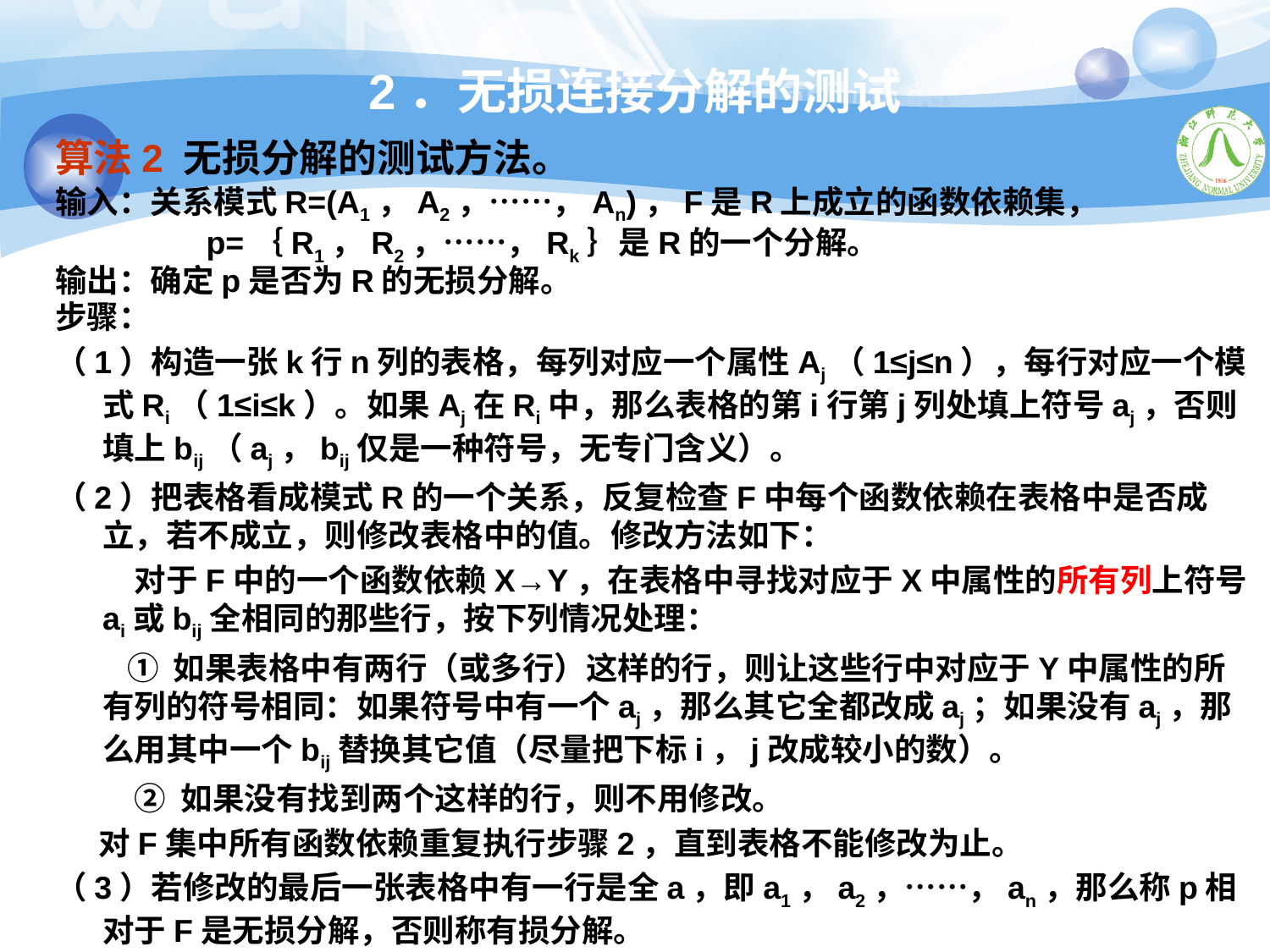

# 2．无损连接分解的测试
算法2 无损分解的测试方法。
输入：关系模式R=(A1，A2，……，An)，F是R上成立的函数依赖集，
                 p=｛R1，R2，……，Rk｝是R的一个分解。
输出：确定p是否为R的无损分解。
步骤：
（1）构造一张k行n列的表格，每列对应一个属性Aj（1≤j≤n），每行对应一个模式Ri（1≤i≤k）。如果Aj在Ri中，那么表格的第i行第j列处填上符号aj，否则填上bij（aj，bij仅是一种符号，无专门含义）。
（2）把表格看成模式R的一个关系，反复检查F中每个函数依赖在表格中是否成立，若不成立，则修改表格中的值。修改方法如下：
          对于F中的一个函数依赖X→Y，在表格中寻找对应于X中属性的所有列上符号ai或bij全相同的那些行，按下列情况处理：
          ① 如果表格中有两行（或多行）这样的行，则让这些行中对应于Y中属性的所有列的符号相同：如果符号中有一个aj，那么其它全都改成aj；如果没有aj，那么用其中一个bij替换其它值（尽量把下标i，j改成较小的数）。
           ② 如果没有找到两个这样的行，则不用修改。
     对F集中所有函数依赖重复执行步骤2，直到表格不能修改为止。
（3）若修改的最后一张表格中有一行是全a，即a1，a2，……，an，那么称p相对于F是无损分解，否则称有损分解。